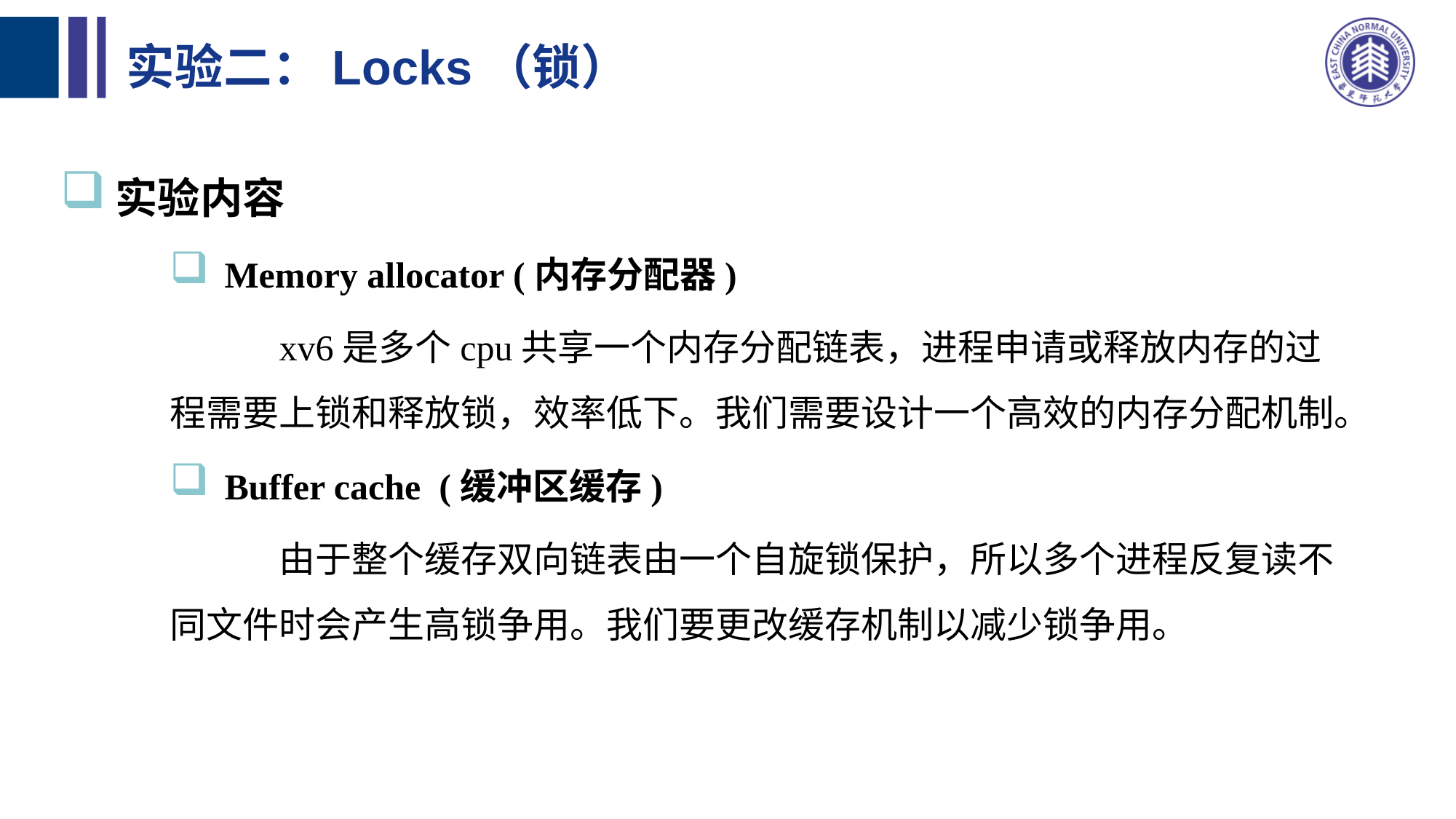

# 实验二：Locks（锁）
实验内容
Memory allocator (内存分配器)
	xv6是多个cpu共享一个内存分配链表，进程申请或释放内存的过程需要上锁和释放锁，效率低下。我们需要设计一个高效的内存分配机制。
Buffer cache  (缓冲区缓存)
	由于整个缓存双向链表由一个自旋锁保护，所以多个进程反复读不同文件时会产生高锁争用。我们要更改缓存机制以减少锁争用。